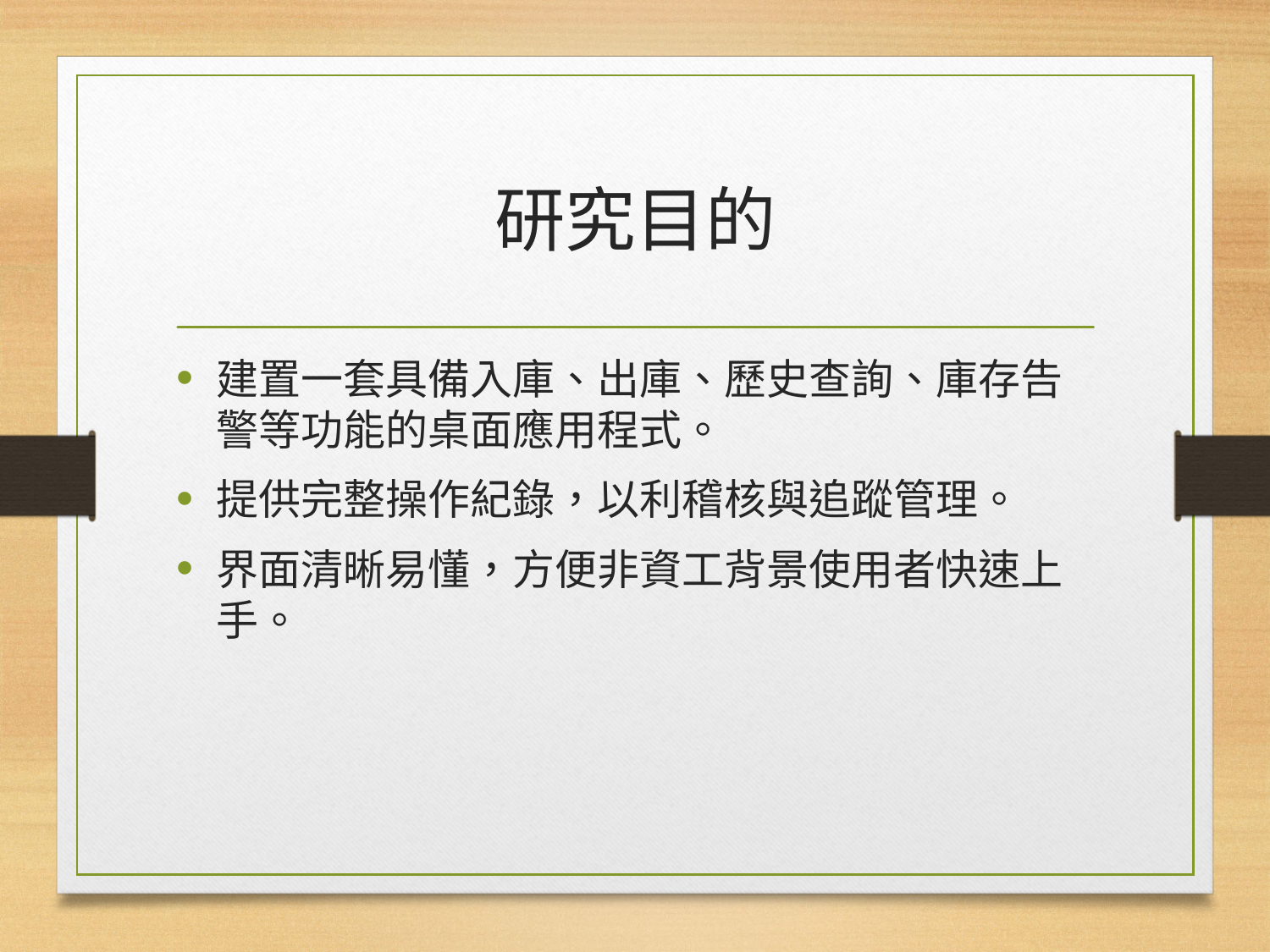

# 研究目的
建置一套具備入庫、出庫、歷史查詢、庫存告警等功能的桌面應用程式。
提供完整操作紀錄，以利稽核與追蹤管理。
界面清晰易懂，方便非資工背景使用者快速上手。